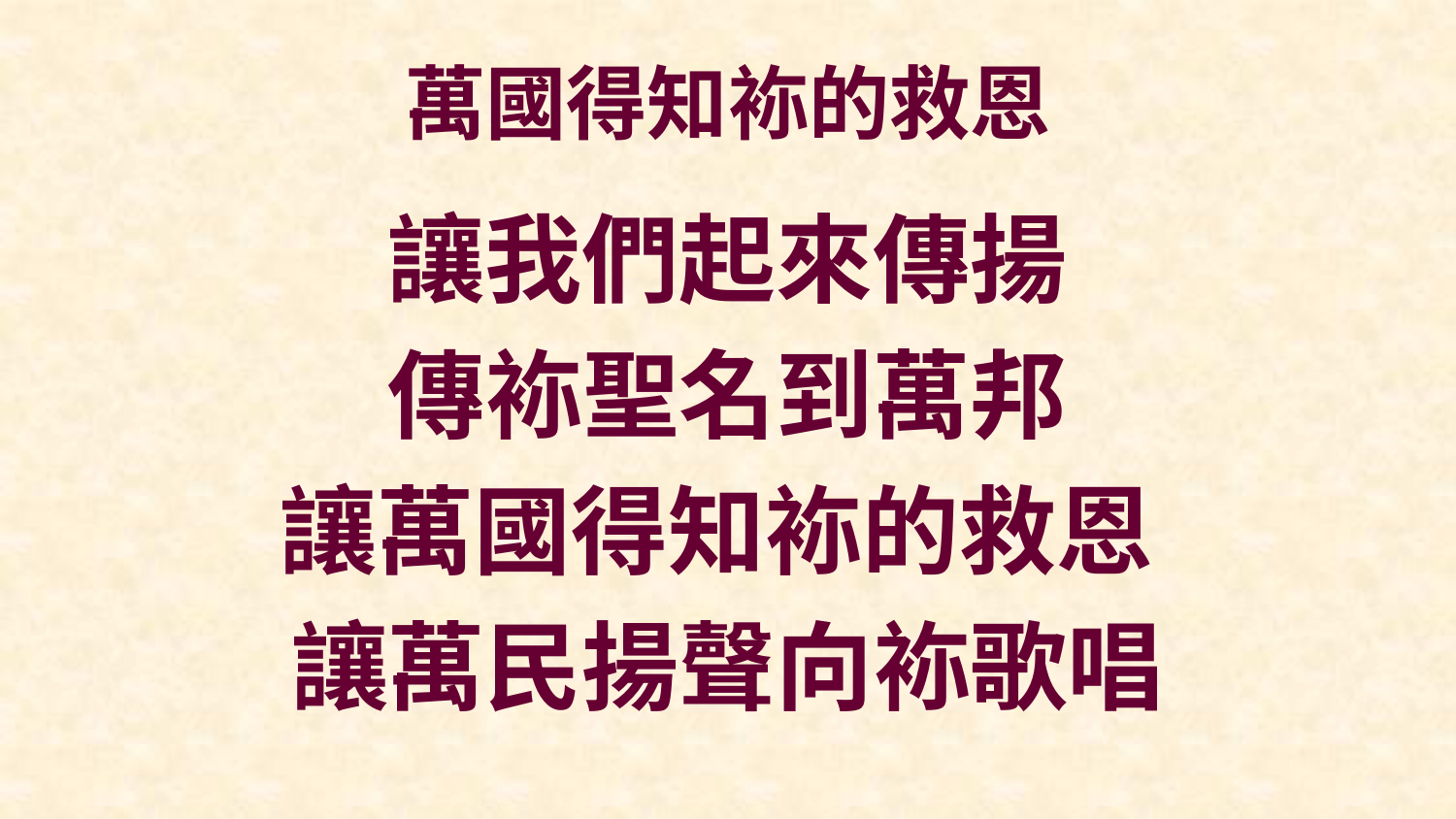

# 萬國得知袮的救恩
讓我們起來傳揚
傳袮聖名到萬邦
讓萬國得知袮的救恩
讓萬民揚聲向袮歌唱